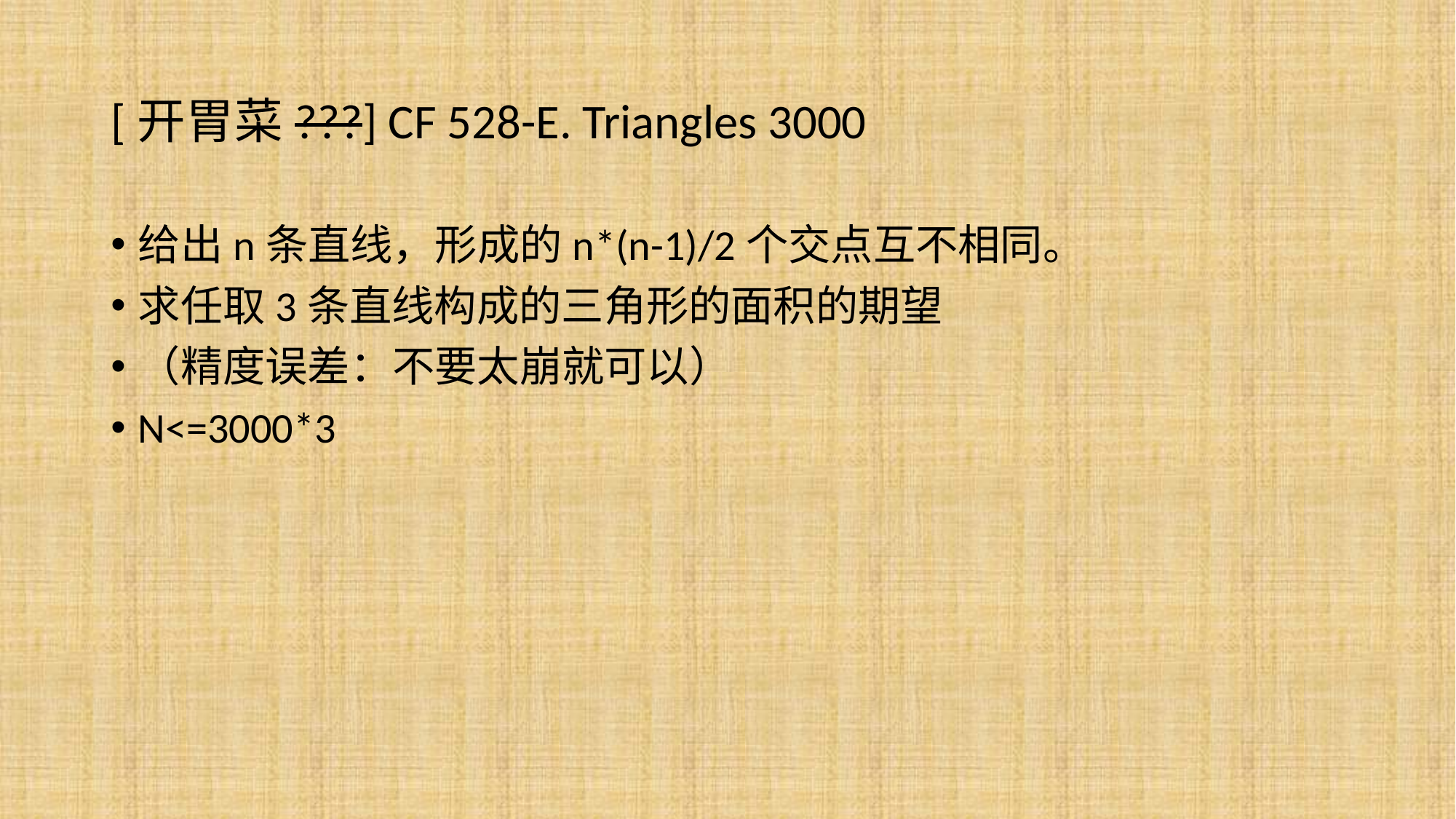

# [开胃菜???] CF 528-E. Triangles 3000
给出n条直线，形成的n*(n-1)/2个交点互不相同。
求任取3条直线构成的三角形的面积的期望
（精度误差：不要太崩就可以）
N<=3000*3